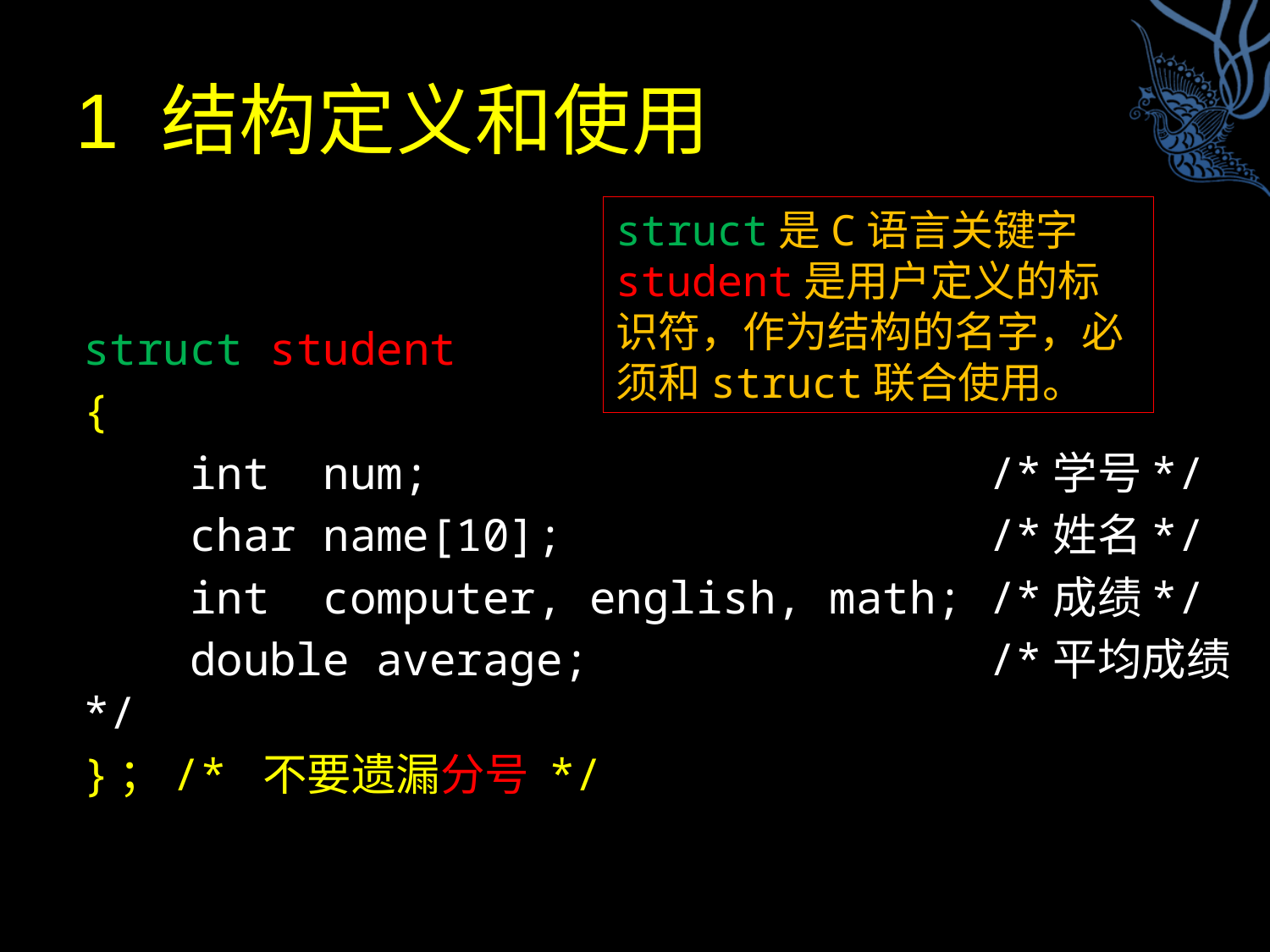

# 1 结构定义和使用
struct是C语言关键字
student是用户定义的标识符，作为结构的名字，必须和struct联合使用。
struct student
{
    int  num;                     /*学号*/
    char name[10];                /*姓名*/
    int  computer, english, math; /*成绩*/
    double average;               /*平均成绩*/
}；/* 不要遗漏分号 */